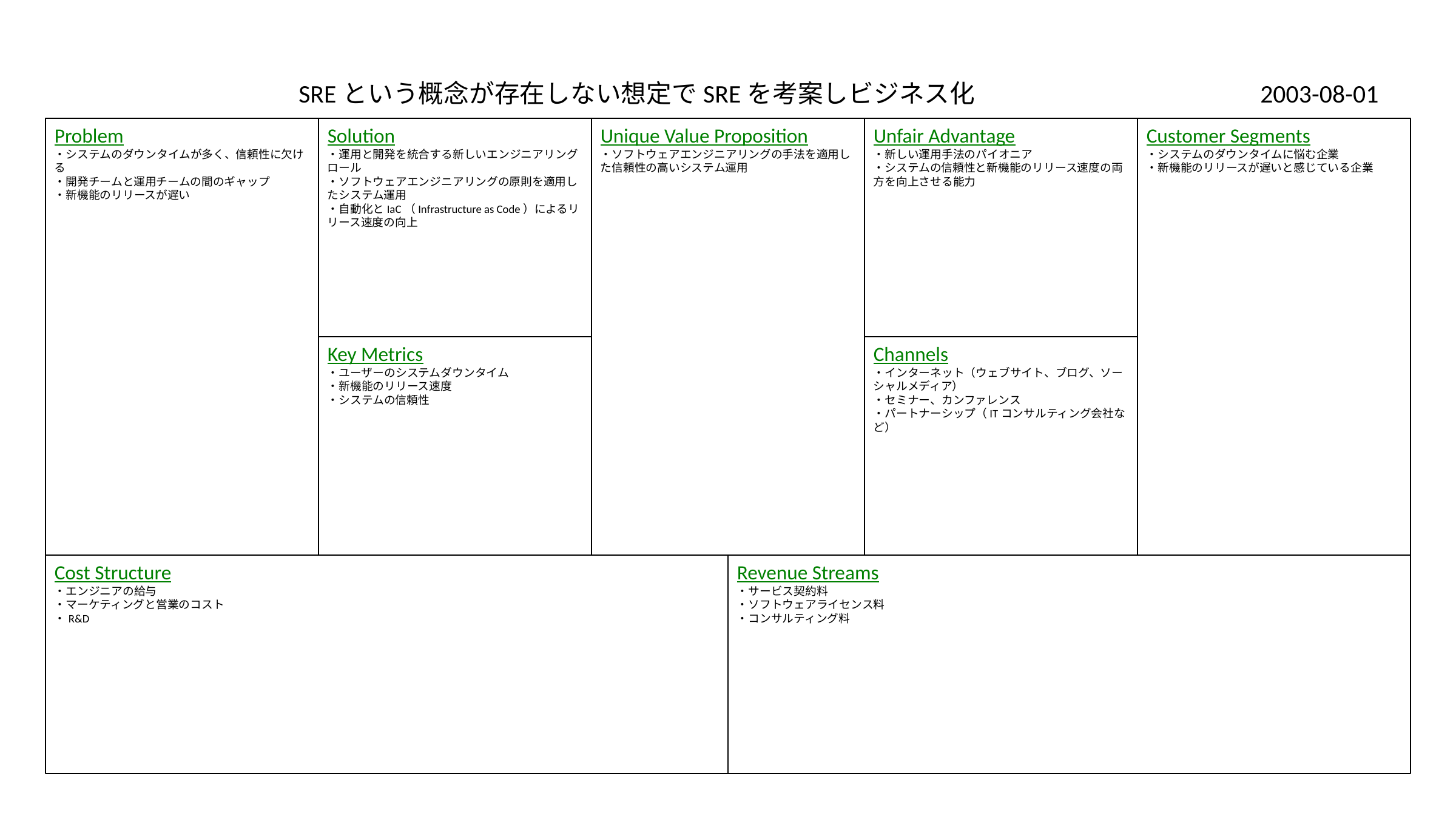

SREという概念が存在しない想定でSREを考案しビジネス化

2003-08-01
Problem
・システムのダウンタイムが多く、信頼性に欠ける
・開発チームと運用チームの間のギャップ
・新機能のリリースが遅い
Solution
・運用と開発を統合する新しいエンジニアリングロール
・ソフトウェアエンジニアリングの原則を適用したシステム運用
・自動化とIaC（Infrastructure as Code）によるリリース速度の向上
Unique Value Proposition
・ソフトウェアエンジニアリングの手法を適用した信頼性の高いシステム運用
Unfair Advantage
・新しい運用手法のパイオニア
・システムの信頼性と新機能のリリース速度の両方を向上させる能力
Customer Segments
・システムのダウンタイムに悩む企業
・新機能のリリースが遅いと感じている企業
Key Metrics
・ユーザーのシステムダウンタイム
・新機能のリリース速度
・システムの信頼性
Channels
・インターネット（ウェブサイト、ブログ、ソーシャルメディア）
・セミナー、カンファレンス
・パートナーシップ（ITコンサルティング会社など）
Cost Structure
・エンジニアの給与
・マーケティングと営業のコスト
・R&D
Revenue Streams
・サービス契約料
・ソフトウェアライセンス料
・コンサルティング料